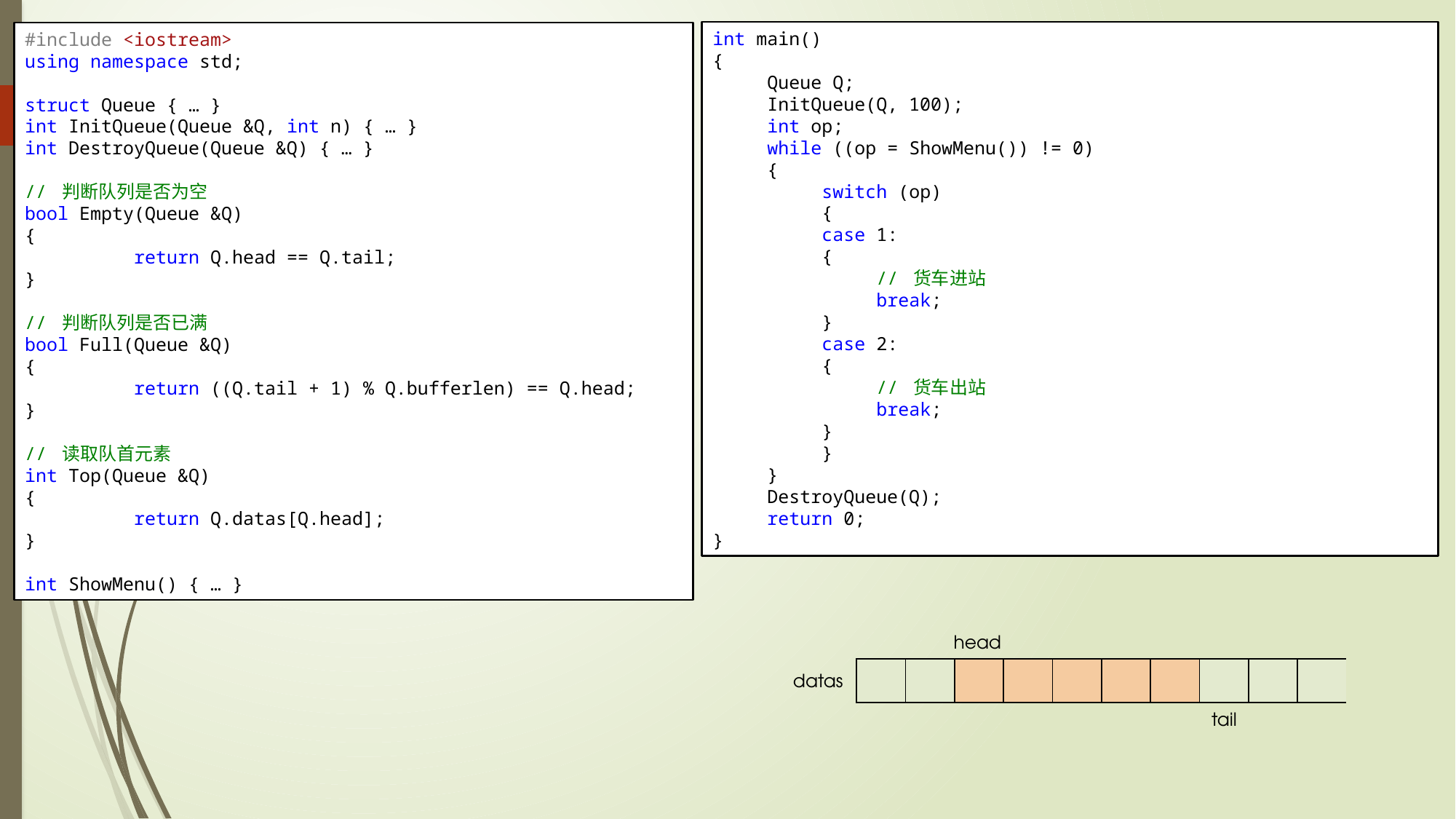

int main()
{
Queue Q;
InitQueue(Q, 100);
int op;
while ((op = ShowMenu()) != 0)
{
switch (op)
{
case 1:
{
// 货车进站
break;
}
case 2:
{
// 货车出站
break;
}
}
}
DestroyQueue(Q);
return 0;
}
#include <iostream>
using namespace std;

struct Queue { … }
int InitQueue(Queue &Q, int n) { … }
int DestroyQueue(Queue &Q) { … }

// 判断队列是否为空
bool Empty(Queue &Q)
{
	return Q.head == Q.tail;
}

// 判断队列是否已满
bool Full(Queue &Q)
{
	return ((Q.tail + 1) % Q.bufferlen) == Q.head;
}

// 读取队首元素
int Top(Queue &Q)
{
	return Q.datas[Q.head];
}

int ShowMenu() { … }
head
|  |  |  |  |  |  |  |  |  |  |
| --- | --- | --- | --- | --- | --- | --- | --- | --- | --- |
datas
tail